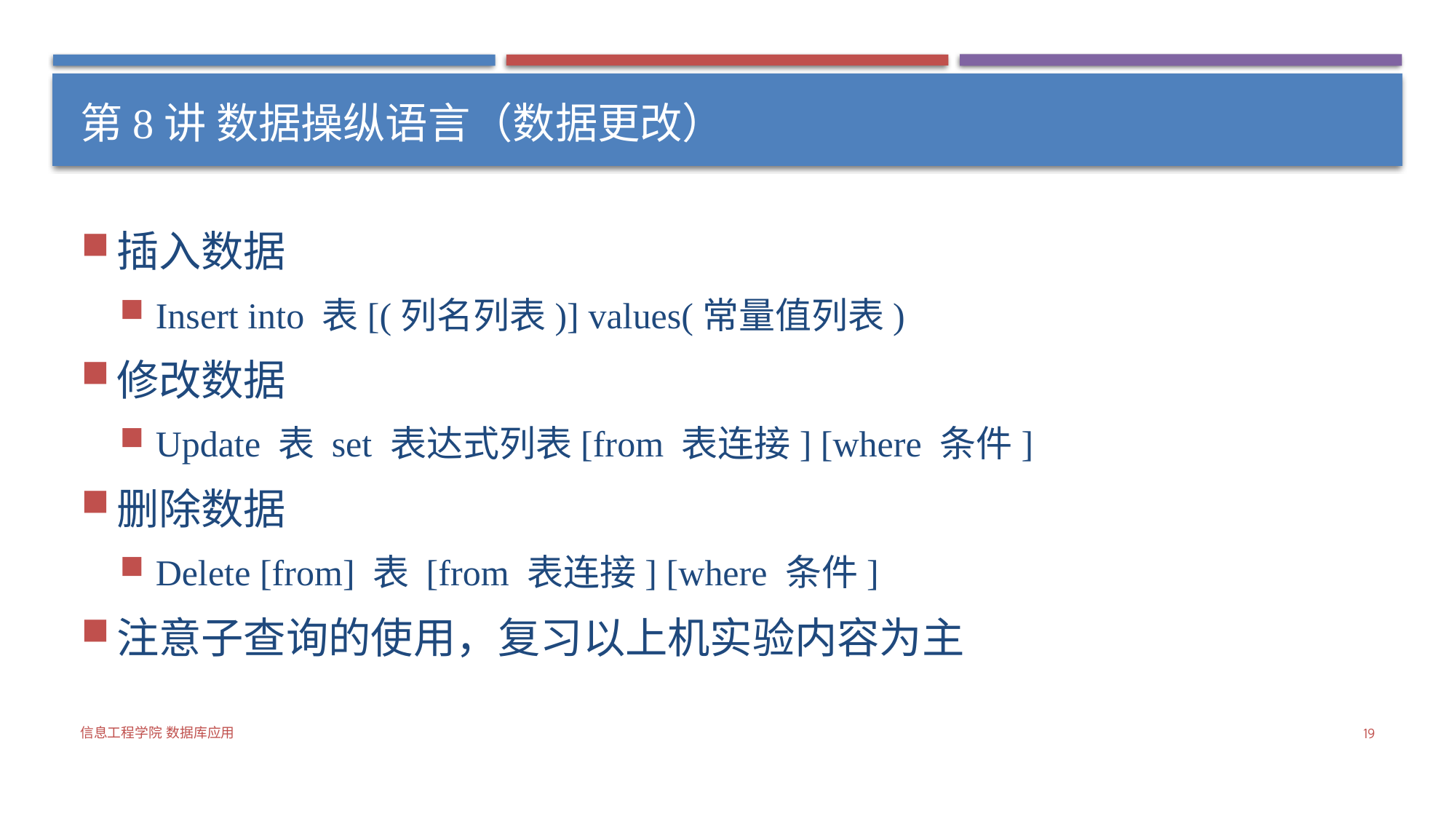

# 第8讲 数据操纵语言（数据更改）
插入数据
Insert into 表[(列名列表)] values(常量值列表)
修改数据
Update 表 set 表达式列表[from 表连接] [where 条件]
删除数据
Delete [from] 表 [from 表连接] [where 条件]
注意子查询的使用，复习以上机实验内容为主
信息工程学院 数据库应用
19